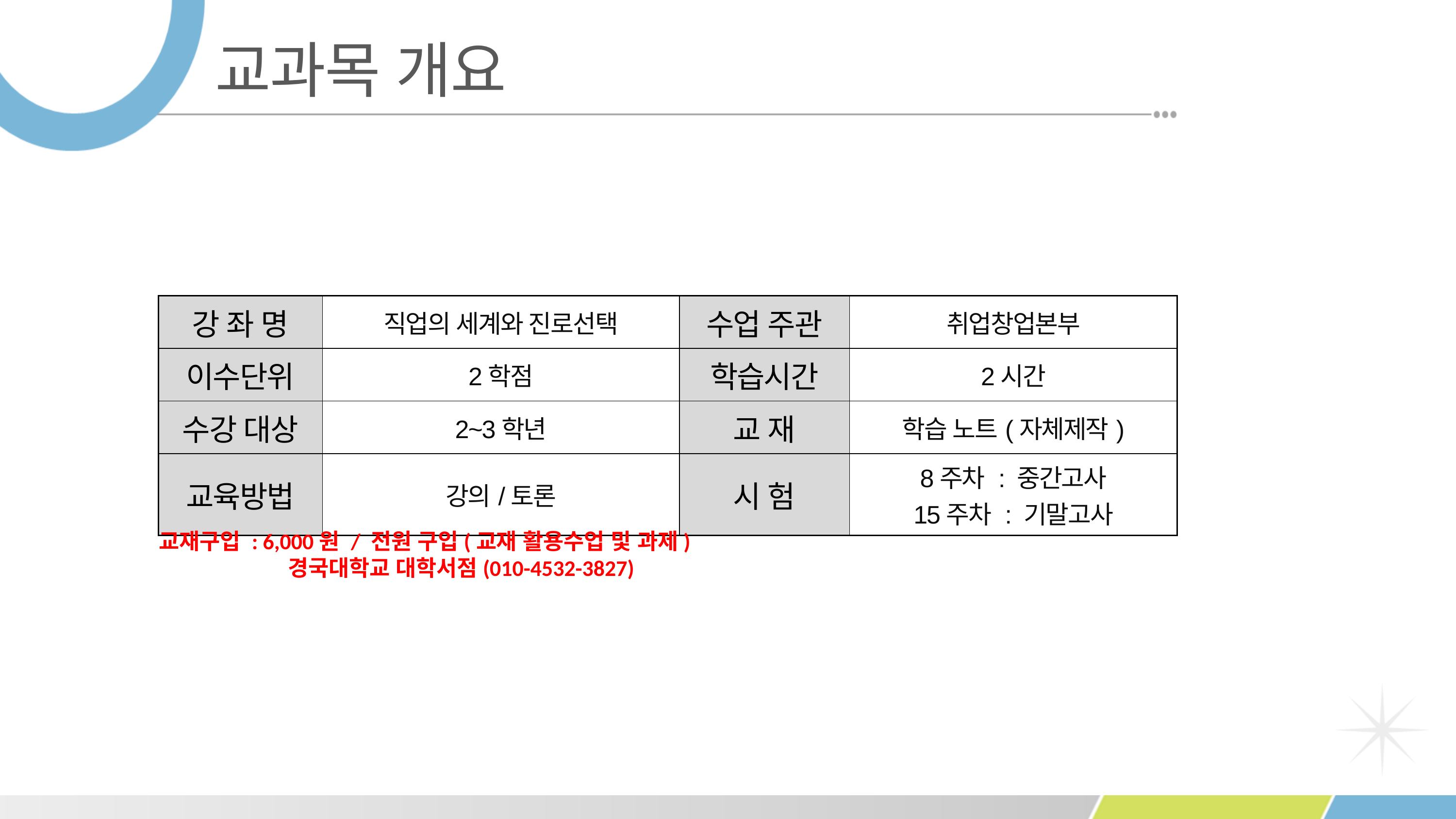

교과목 개요
| 강 좌 명 | 직업의 세계와 진로선택 | 수업 주관 | 취업창업본부 |
| --- | --- | --- | --- |
| 이수단위 | 2학점 | 학습시간 | 2시간 |
| 수강 대상 | 2~3학년 | 교 재 | 학습 노트(자체제작) |
| 교육방법 | 강의/토론 | 시 험 | 8주차 : 중간고사 15주차 : 기말고사 |
교재구입 : 6,000원 / 전원 구입(교재 활용수업 및 과제)
                    경국대학교 대학서점(010-4532-3827)